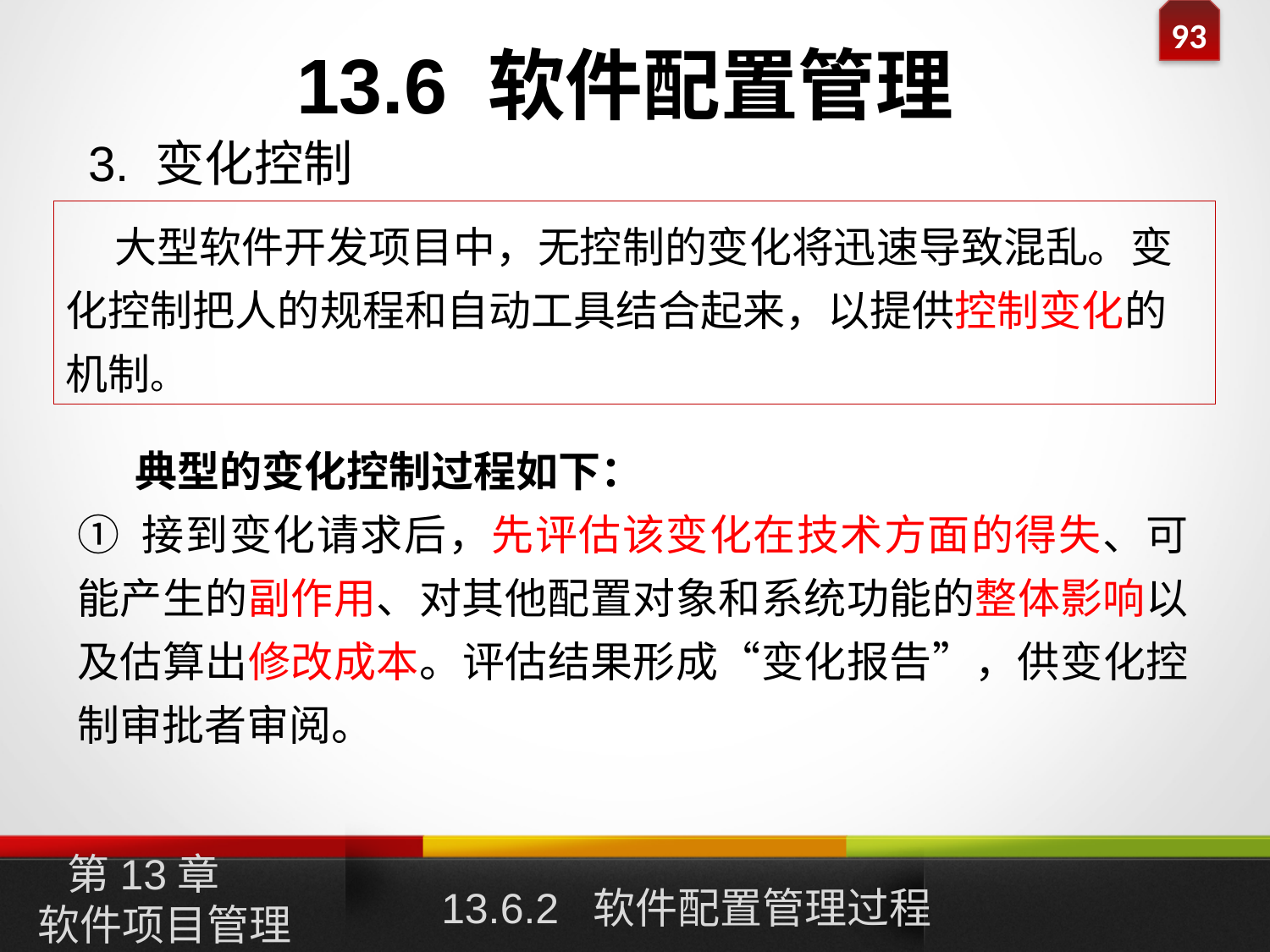

# 13.6 软件配置管理
3. 变化控制
    大型软件开发项目中，无控制的变化将迅速导致混乱。变化控制把人的规程和自动工具结合起来，以提供控制变化的机制。
     典型的变化控制过程如下：
① 接到变化请求后，先评估该变化在技术方面的得失、可能产生的副作用、对其他配置对象和系统功能的整体影响以及估算出修改成本。评估结果形成“变化报告”，供变化控制审批者审阅。
第13章
软件项目管理
13.6.2  软件配置管理过程